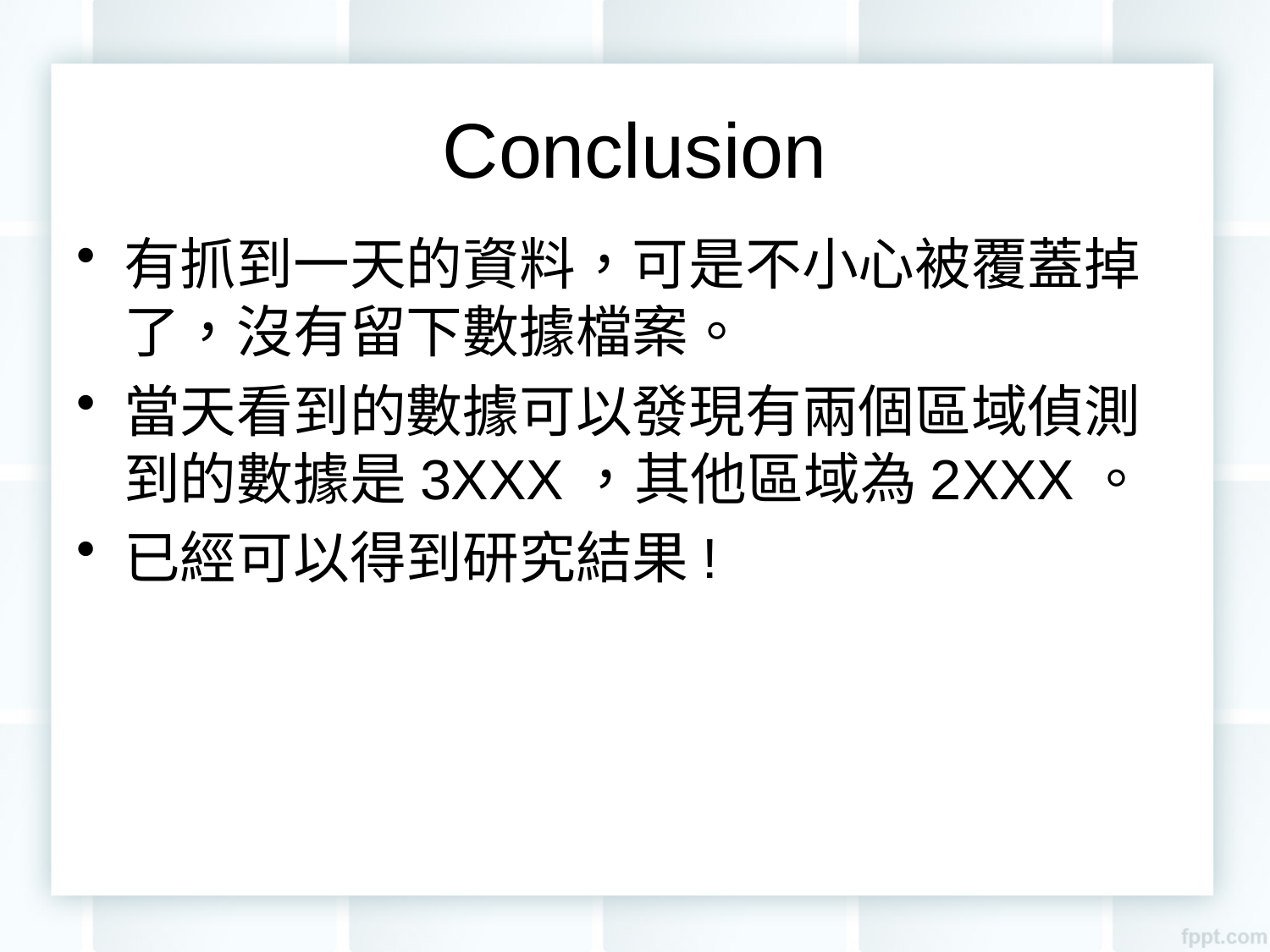

# Conclusion
有抓到一天的資料，可是不小心被覆蓋掉了，沒有留下數據檔案。
當天看到的數據可以發現有兩個區域偵測到的數據是3XXX，其他區域為2XXX。
已經可以得到研究結果!